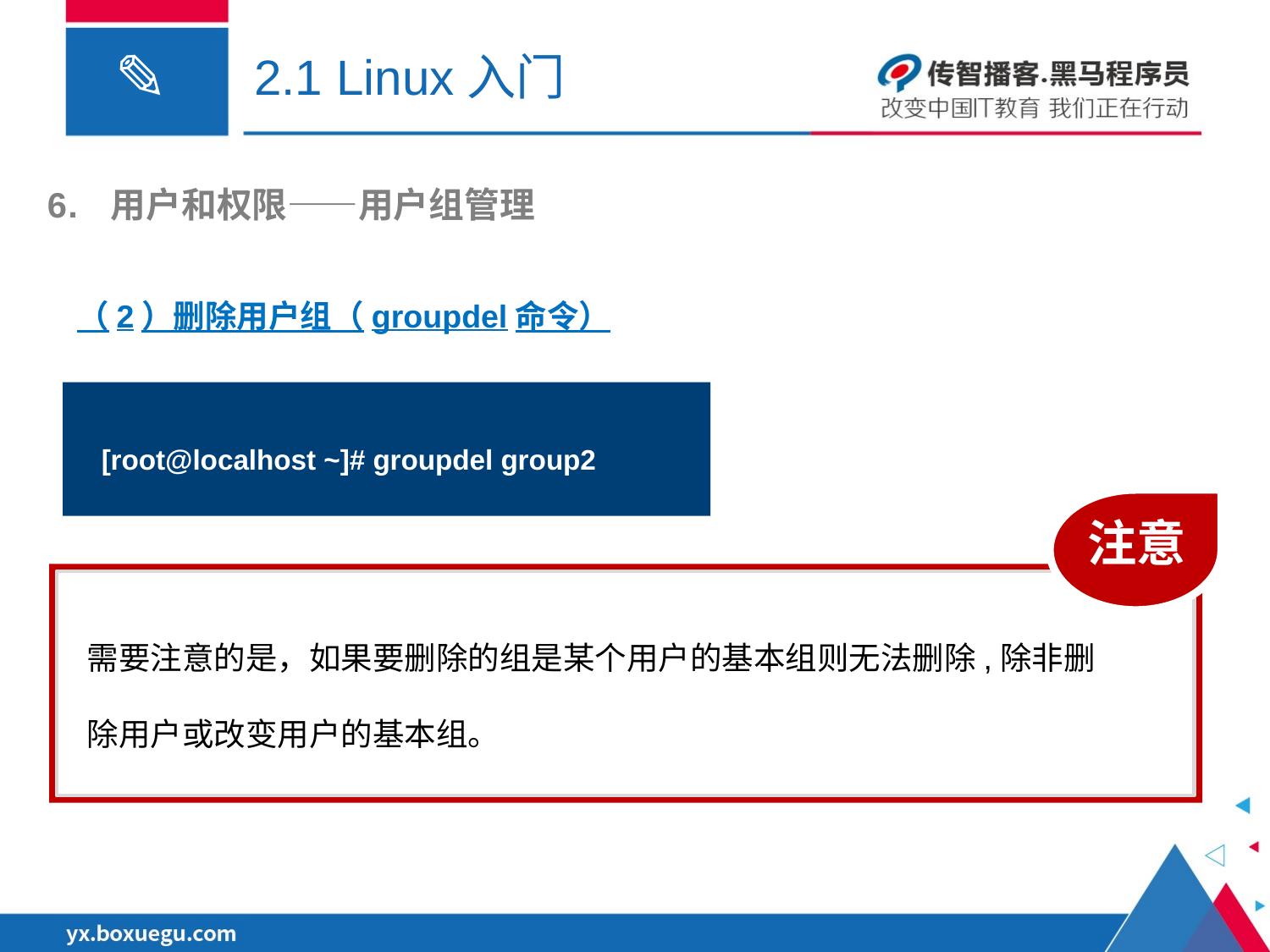

# 2.1 Linux入门
用户和权限——用户组管理
（2）删除用户组（groupdel命令）

[root@localhost ~]# groupdel group2

注意

需要注意的是，如果要删除的组是某个用户的基本组则无法删除,除非删
除用户或改变用户的基本组。